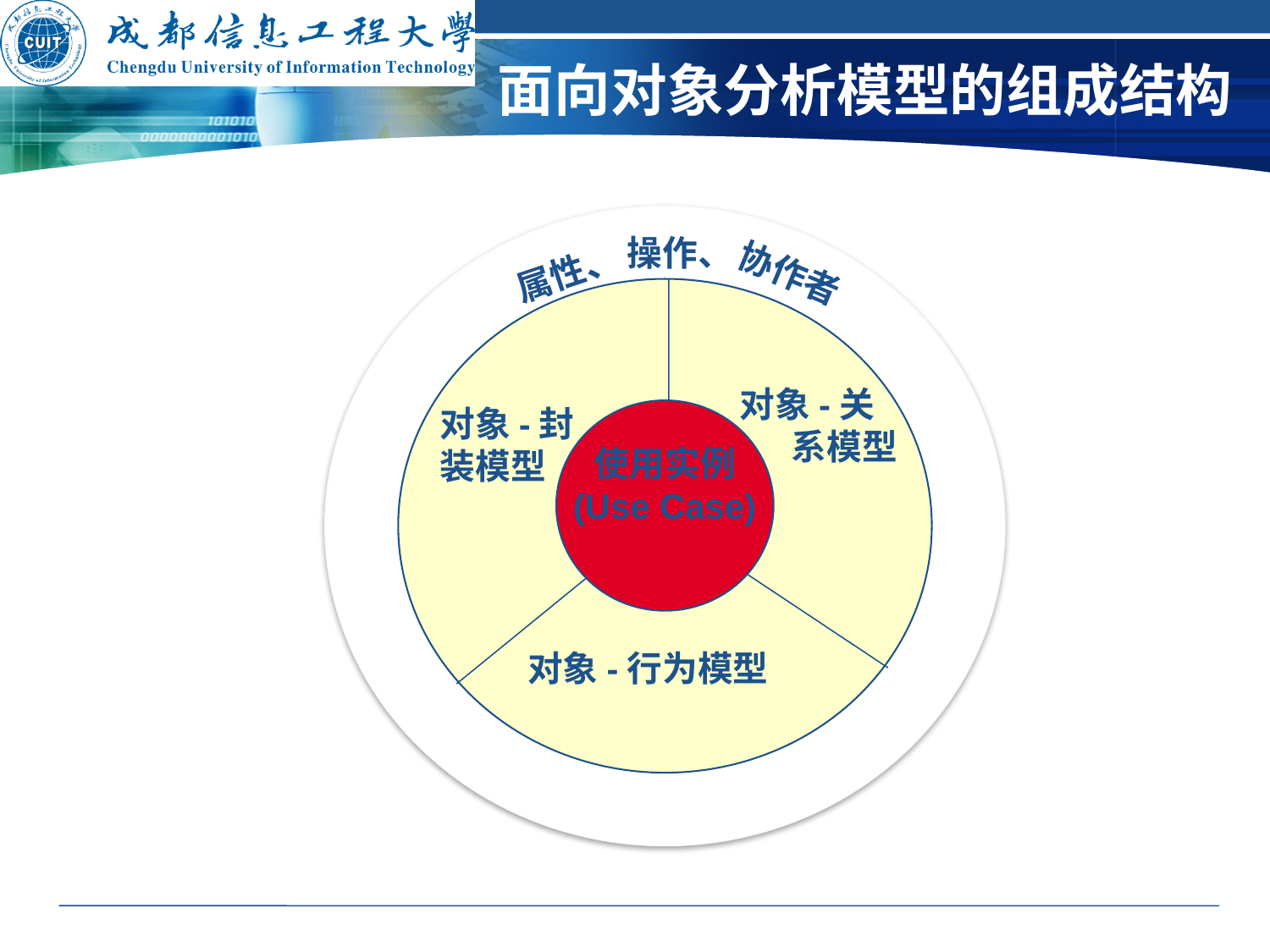

# 面向对象分析模型的组成结构

操作、
属性、
协作者

对象-关
系模型
对象-封装模型
使用实例
(Use Case)

对象-行为模型